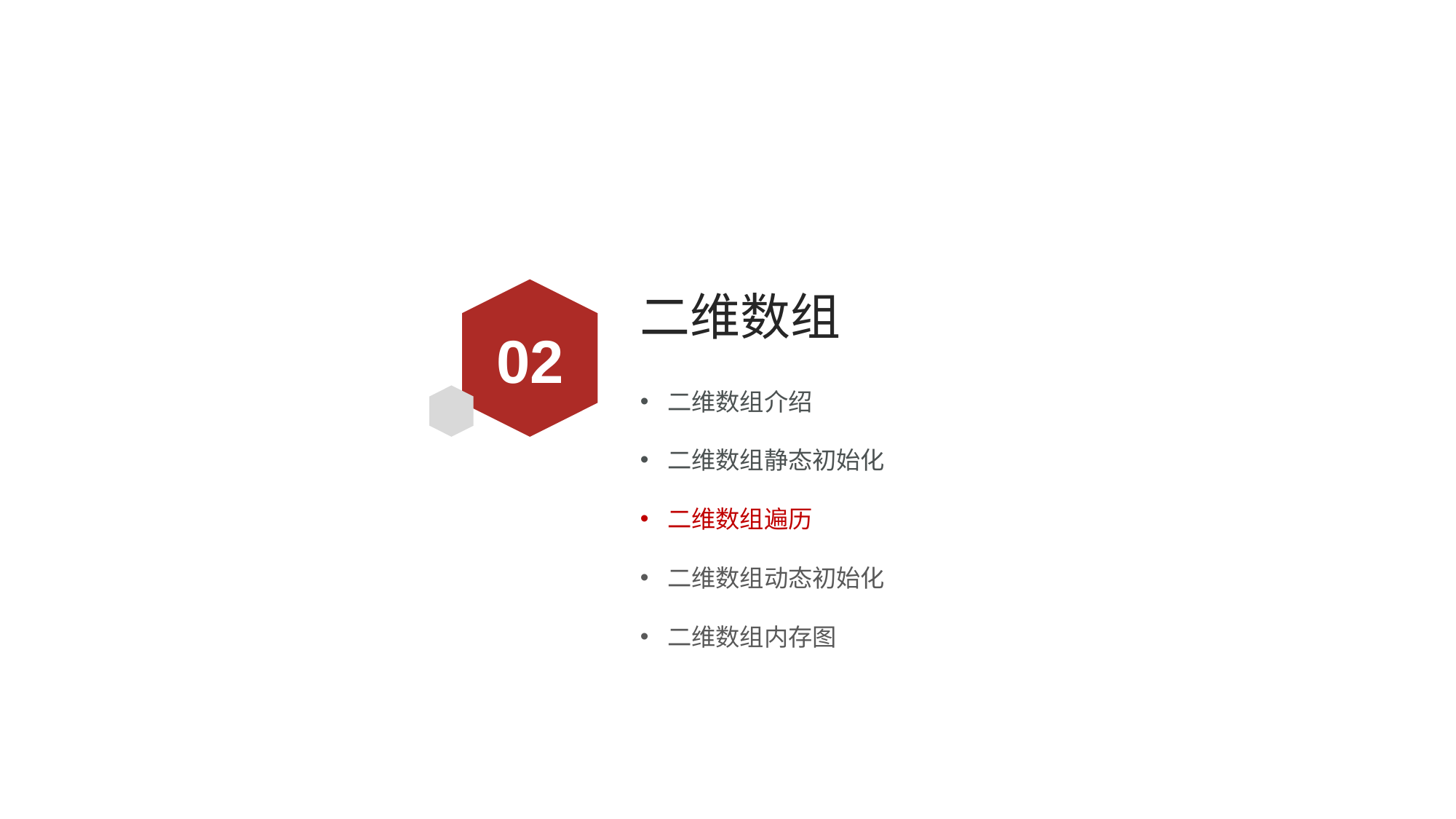

# 二维数组
02
二维数组介绍
二维数组静态初始化
二维数组遍历
二维数组动态初始化
二维数组内存图